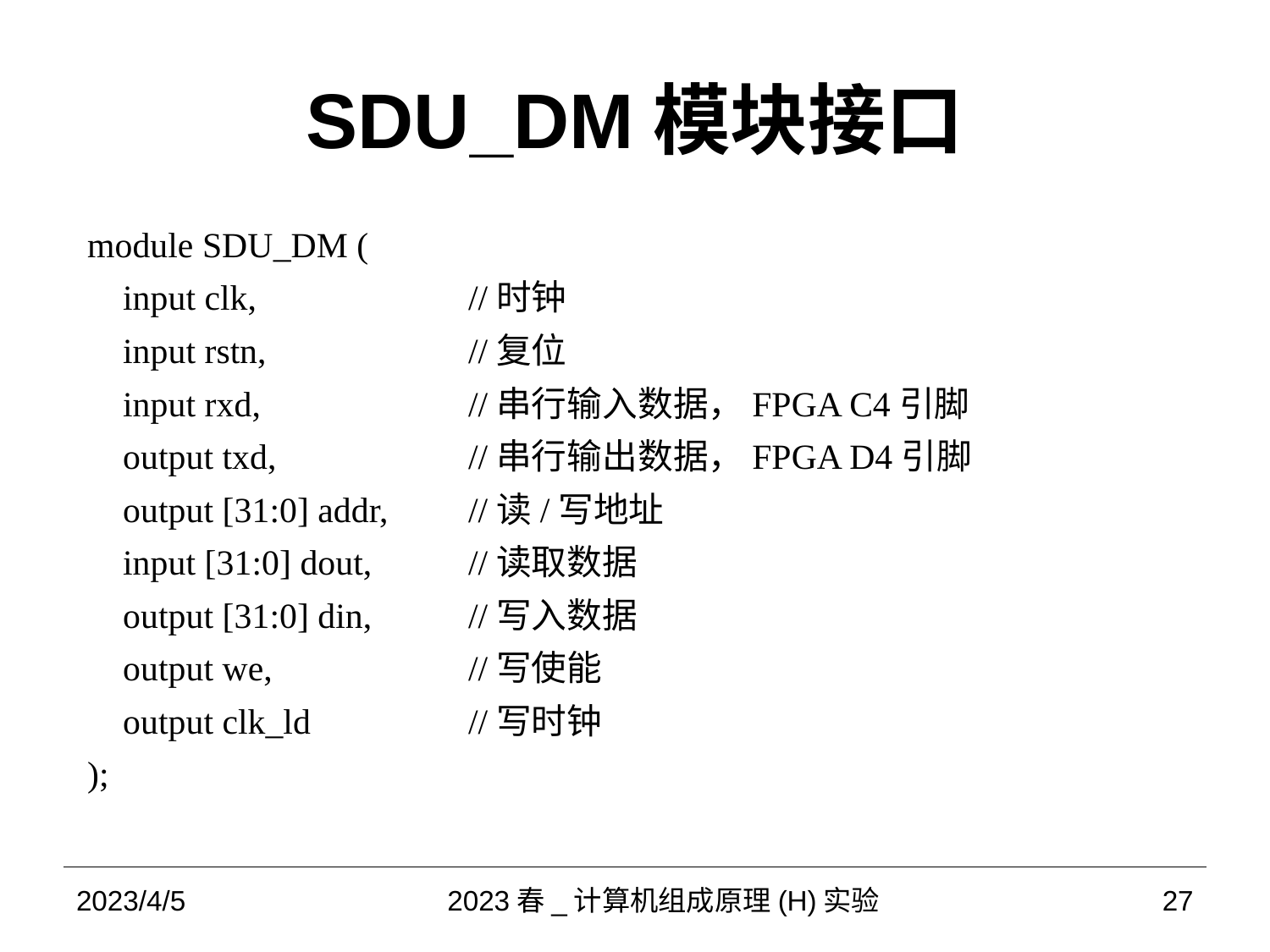

# SDU_DM模块接口
module SDU_DM (
    input clk,		//时钟
    input rstn,		//复位
    input rxd,		//串行输入数据，FPGA C4引脚
    output txd,		//串行输出数据，FPGA D4引脚
    output [31:0] addr,	//读/写地址
    input [31:0] dout,	//读取数据
    output [31:0] din,	//写入数据
    output we,		//写使能
    output clk_ld		//写时钟
);
2023/4/5
2023春_计算机组成原理(H)实验
27